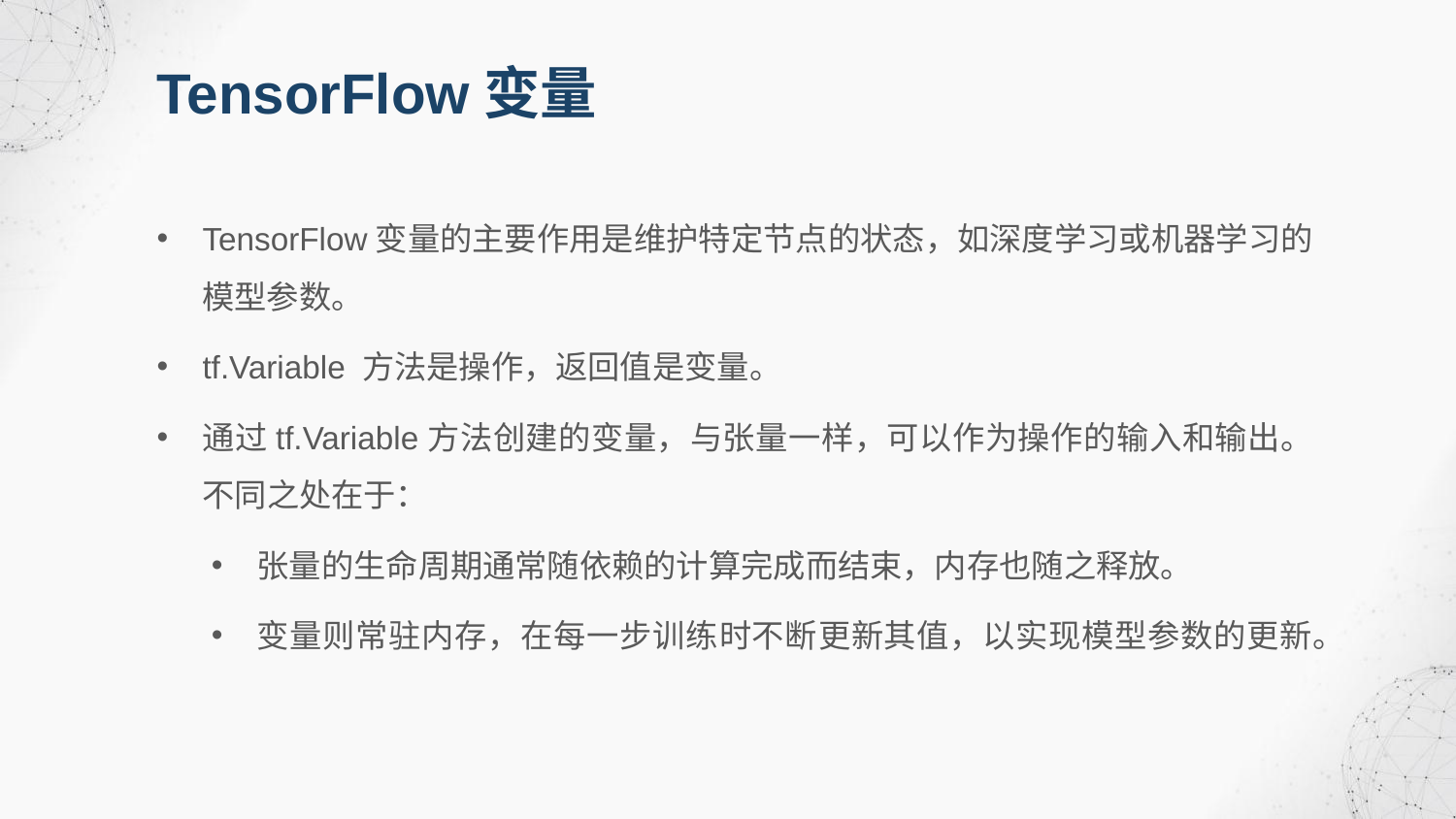

TensorFlow变量

TensorFlow变量的主要作用是维护特定节点的状态，如深度学习或机器学习的模型参数。
tf.Variable 方法是操作，返回值是变量。
通过tf.Variable方法创建的变量，与张量一样，可以作为操作的输入和输出。不同之处在于：
张量的生命周期通常随依赖的计算完成而结束，内存也随之释放。
变量则常驻内存，在每一步训练时不断更新其值，以实现模型参数的更新。